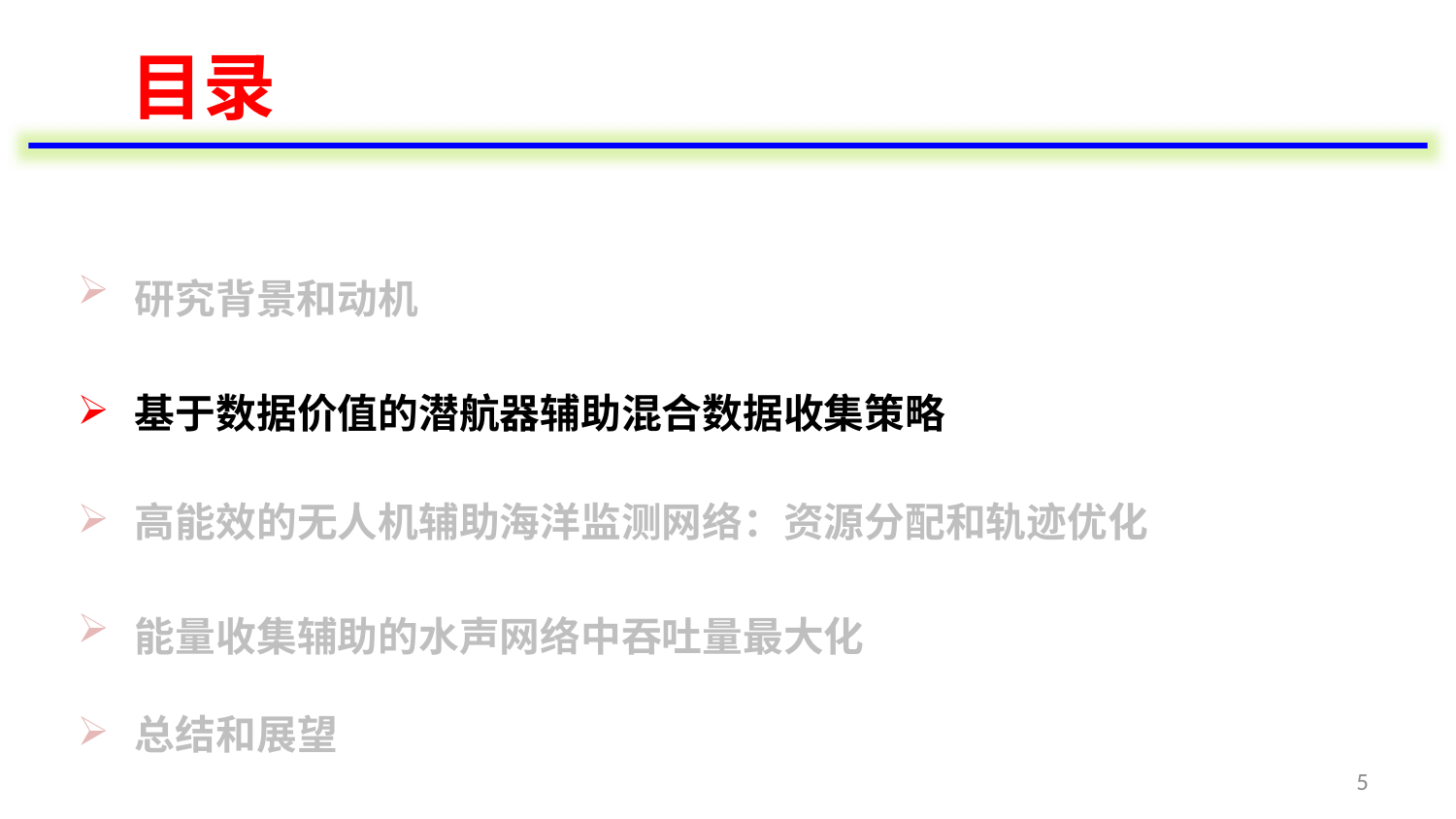

# 目录

研究背景和动机
基于数据价值的潜航器辅助混合数据收集策略

高能效的无人机辅助海洋监测网络：资源分配和轨迹优化

能量收集辅助的水声网络中吞吐量最大化
总结和展望

5